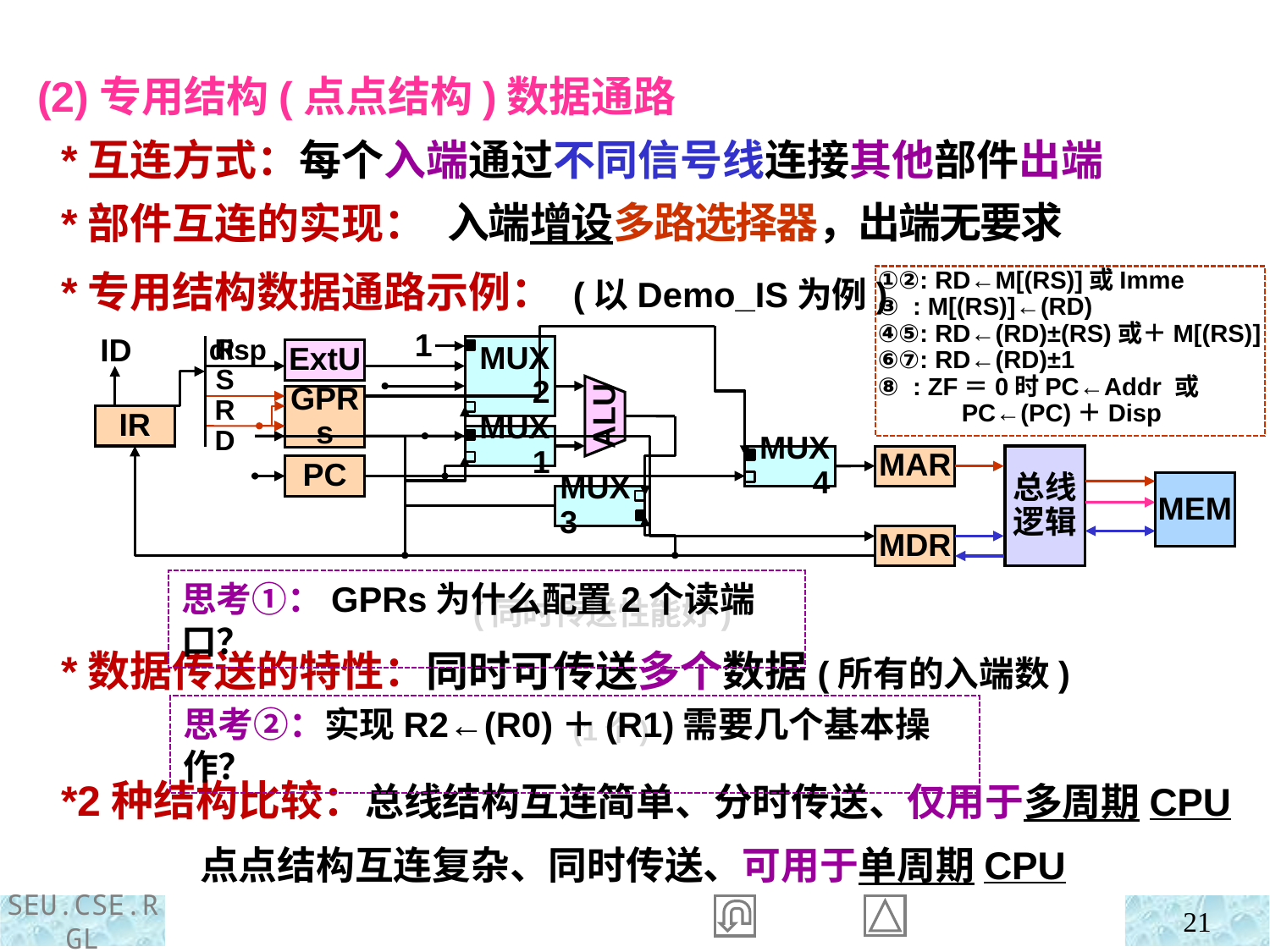

(2)专用结构(点点结构)数据通路
  *互连方式：每个入端通过不同信号线连接其他部件出端
  *部件互连的实现：
入端增设多路选择器，出端无要求
  *专用结构数据通路示例： (以Demo_IS为例)
①②: RD←M[(RS)]或Imme
③  : M[(RS)]←(RD)
④⑤: RD←(RD)±(RS)或＋M[(RS)]
⑥⑦: RD←(RD)±1
⑧  : ZF＝0时PC←Addr 或
            PC←(PC)＋Disp
1
MUX2
ID
disp
ExtU

RS
RD
GPRs
ALU

IR
MUX1

总线逻辑
MUX4
MAR

PC

MEM
MUX3

MDR
思考①：GPRs为什么配置2个读端口？
                                                 (同时传送性能好)
  *数据传送的特性：同时可传送多个数据(所有的入端数)
                                                       (1个)
思考②：实现R2←(R0)＋(R1)需要几个基本操作？
  *2种结构比较：总线结构互连简单、分时传送、仅用于多周期CPU
                点点结构互连复杂、同时传送、可用于单周期CPU

21